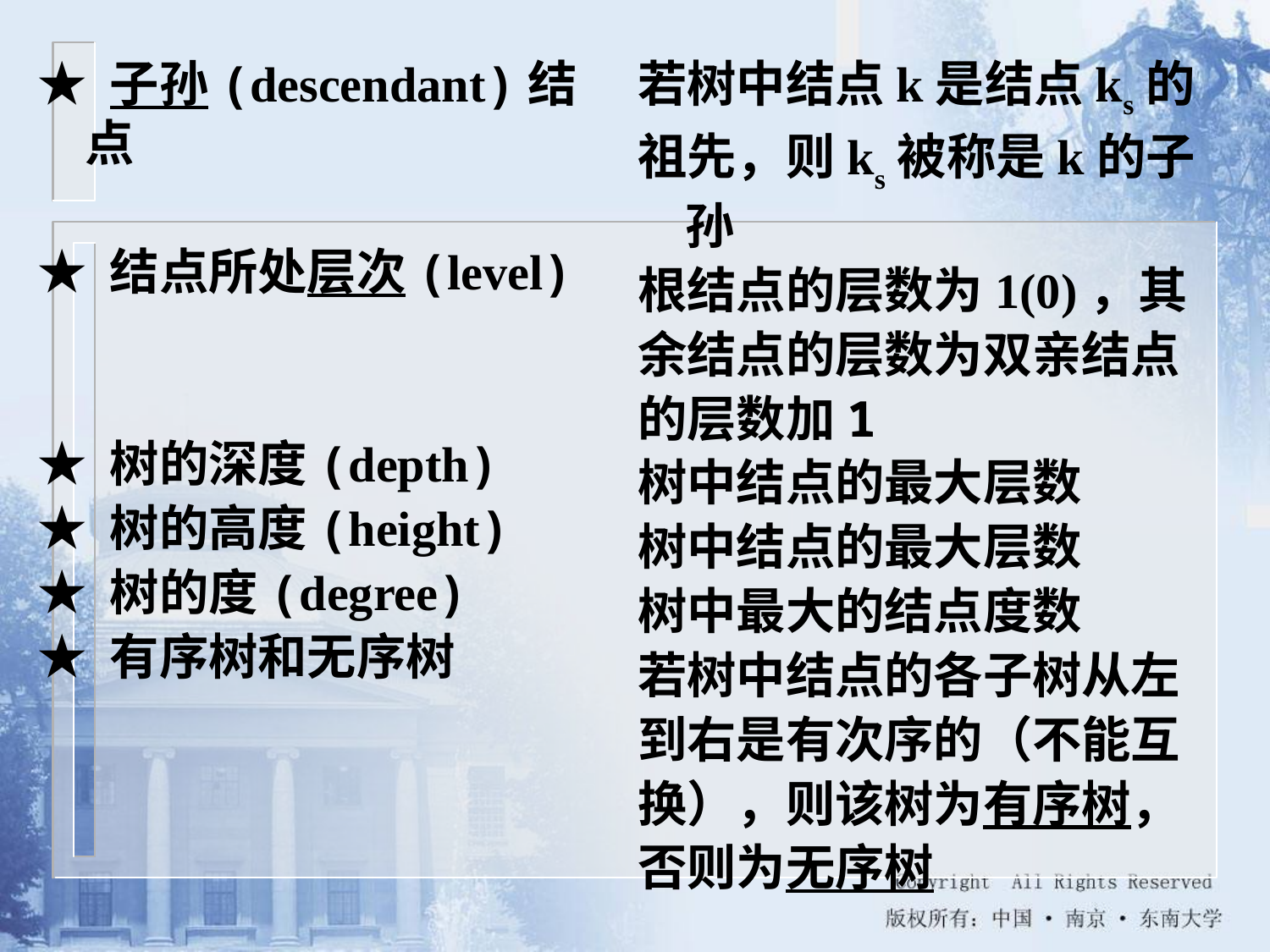

★ 子孙(descendant)结点

★ 结点所处层次(level)

★ 树的深度(depth)
★ 树的高度(height)
★ 树的度(degree)
★ 有序树和无序树
若树中结点k是结点ks的
祖先，则ks被称是k的子孙
根结点的层数为1(0)，其
余结点的层数为双亲结点
的层数加1
树中结点的最大层数
树中结点的最大层数
树中最大的结点度数
若树中结点的各子树从左
到右是有次序的（不能互
换），则该树为有序树，
否则为无序树